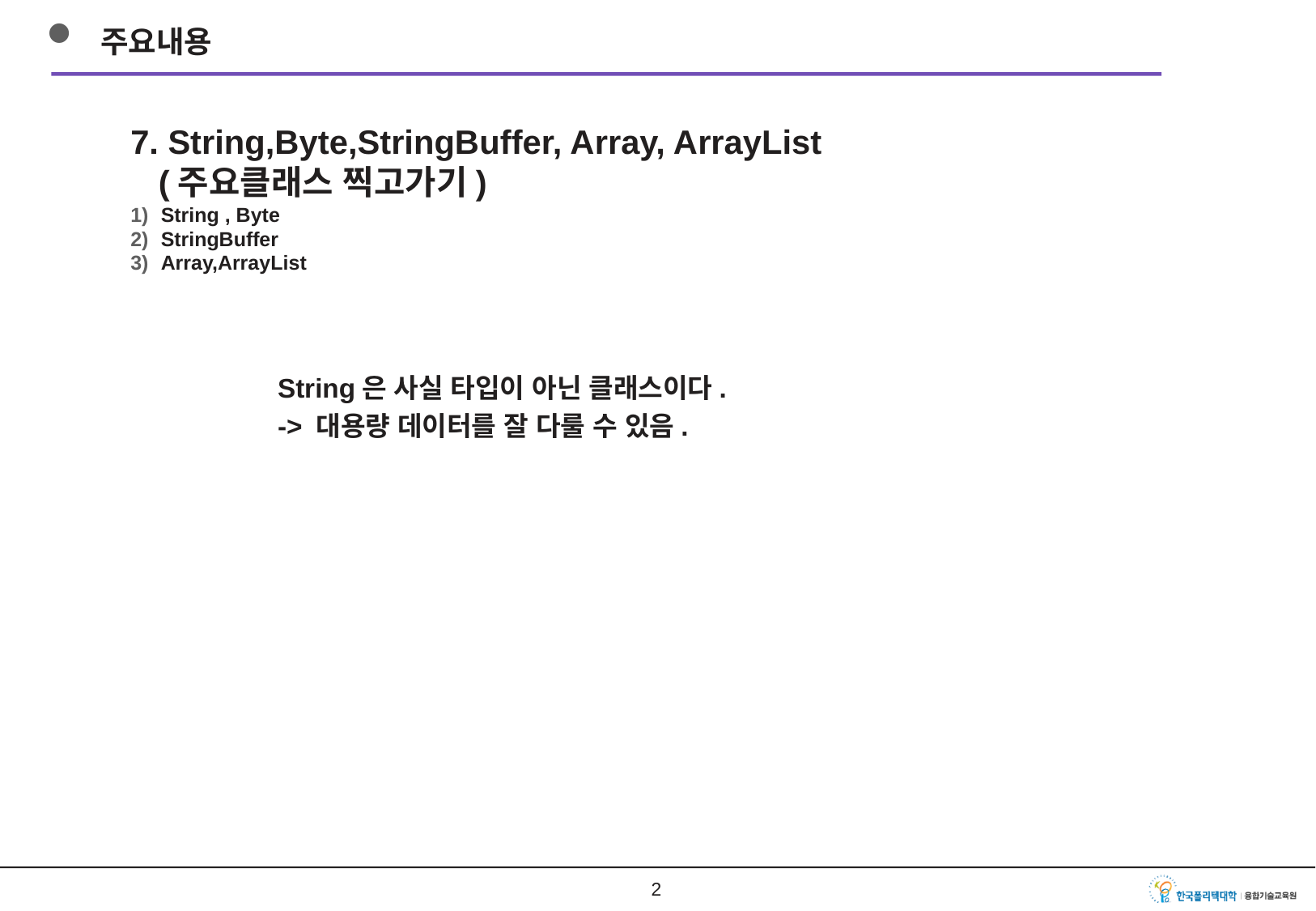

주요내용
7. String,Byte,StringBuffer, Array, ArrayList
   (주요클래스 찍고가기)
String , Byte
StringBuffer
Array,ArrayList
String은 사실 타입이 아닌 클래스이다.
-> 대용량 데이터를 잘 다룰 수 있음.
2